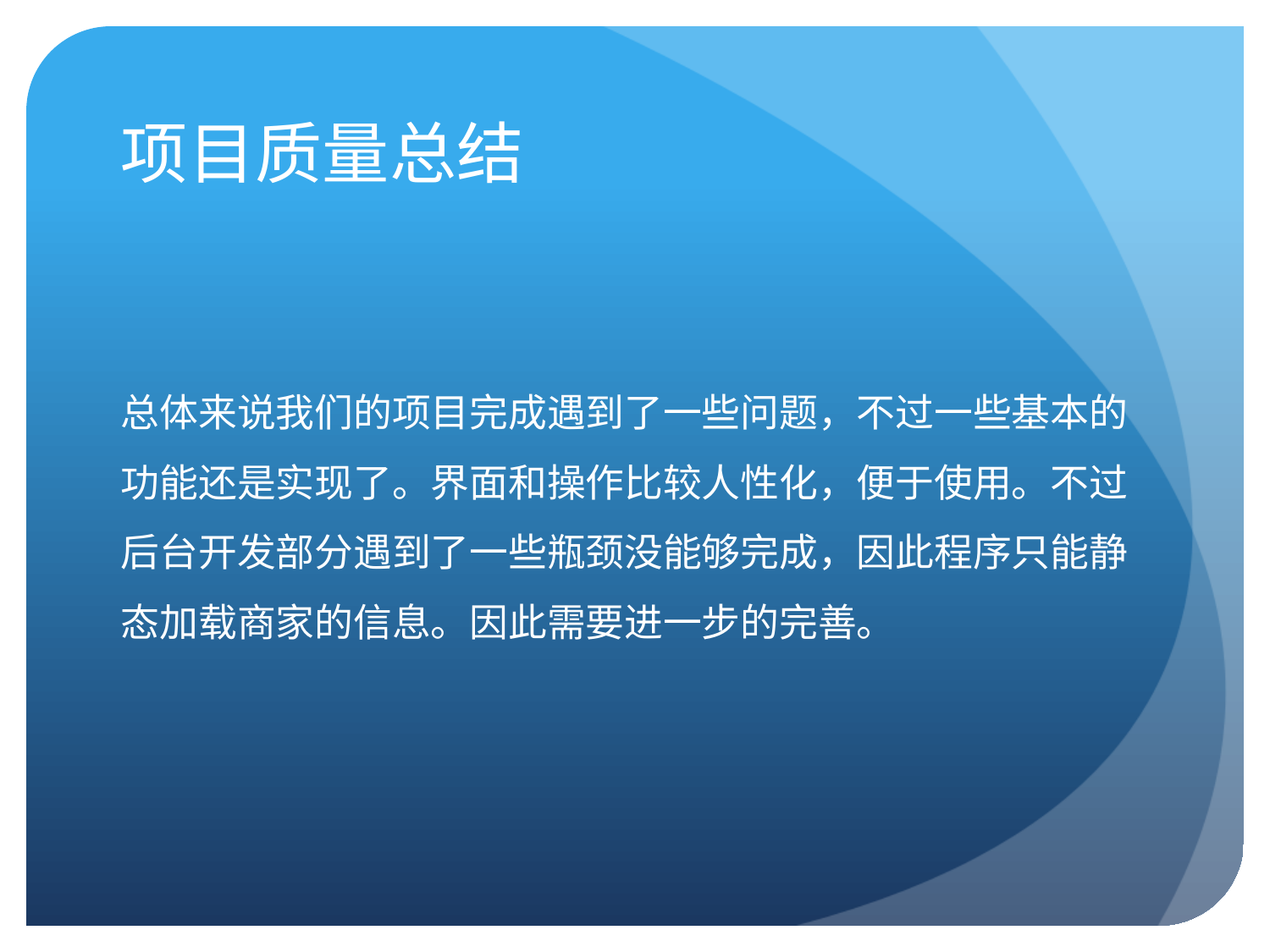

# 项目质量总结

总体来说我们的项目完成遇到了一些问题，不过一些基本的功能还是实现了。界面和操作比较人性化，便于使用。不过后台开发部分遇到了一些瓶颈没能够完成，因此程序只能静态加载商家的信息。因此需要进一步的完善。